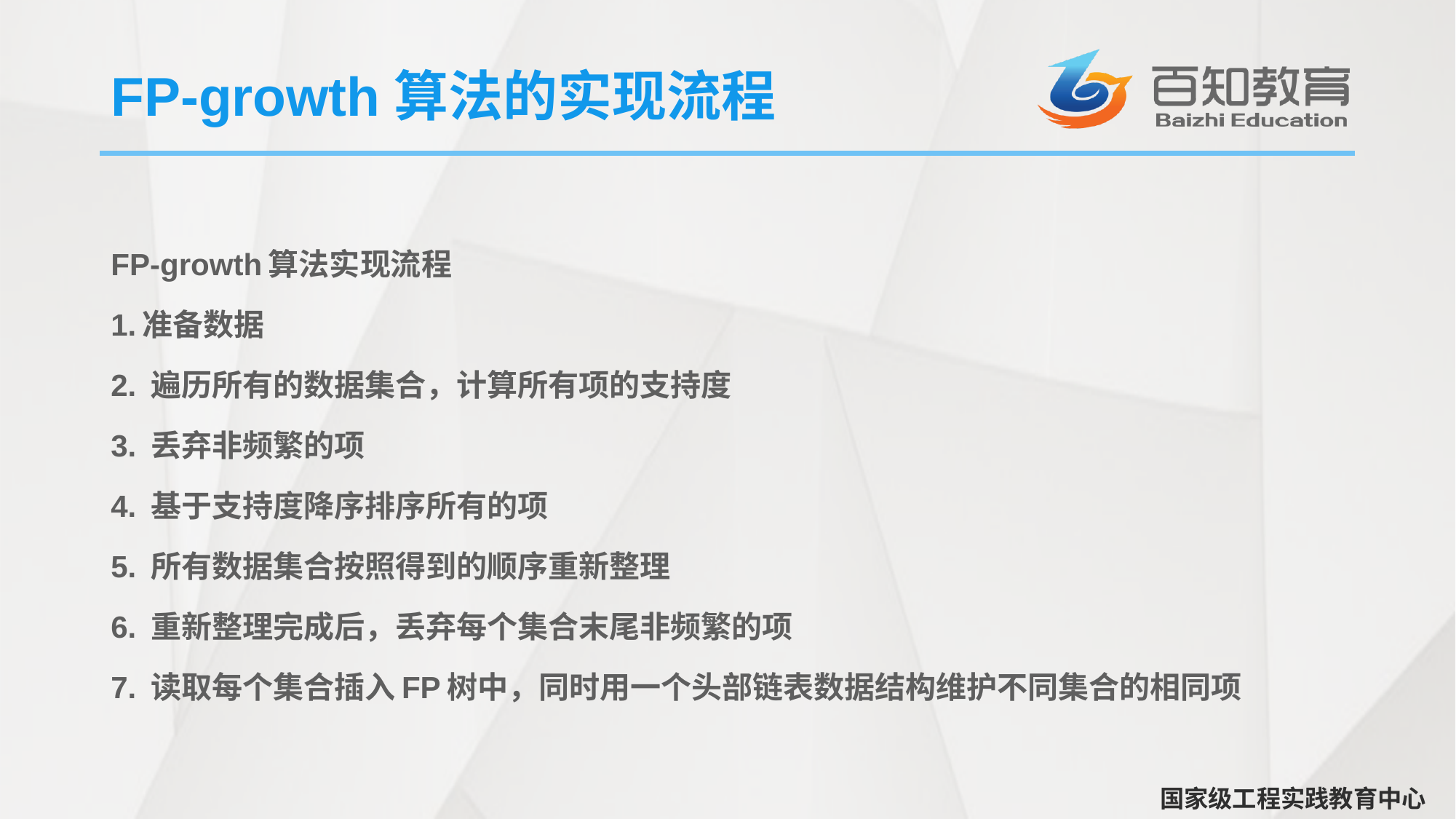

# FP-growth算法的实现流程

FP-growth算法实现流程
1.准备数据
2. 遍历所有的数据集合，计算所有项的支持度
3. 丢弃非频繁的项
4. 基于支持度降序排序所有的项
5. 所有数据集合按照得到的顺序重新整理
6. 重新整理完成后，丢弃每个集合末尾非频繁的项
7. 读取每个集合插入FP树中，同时用一个头部链表数据结构维护不同集合的相同项